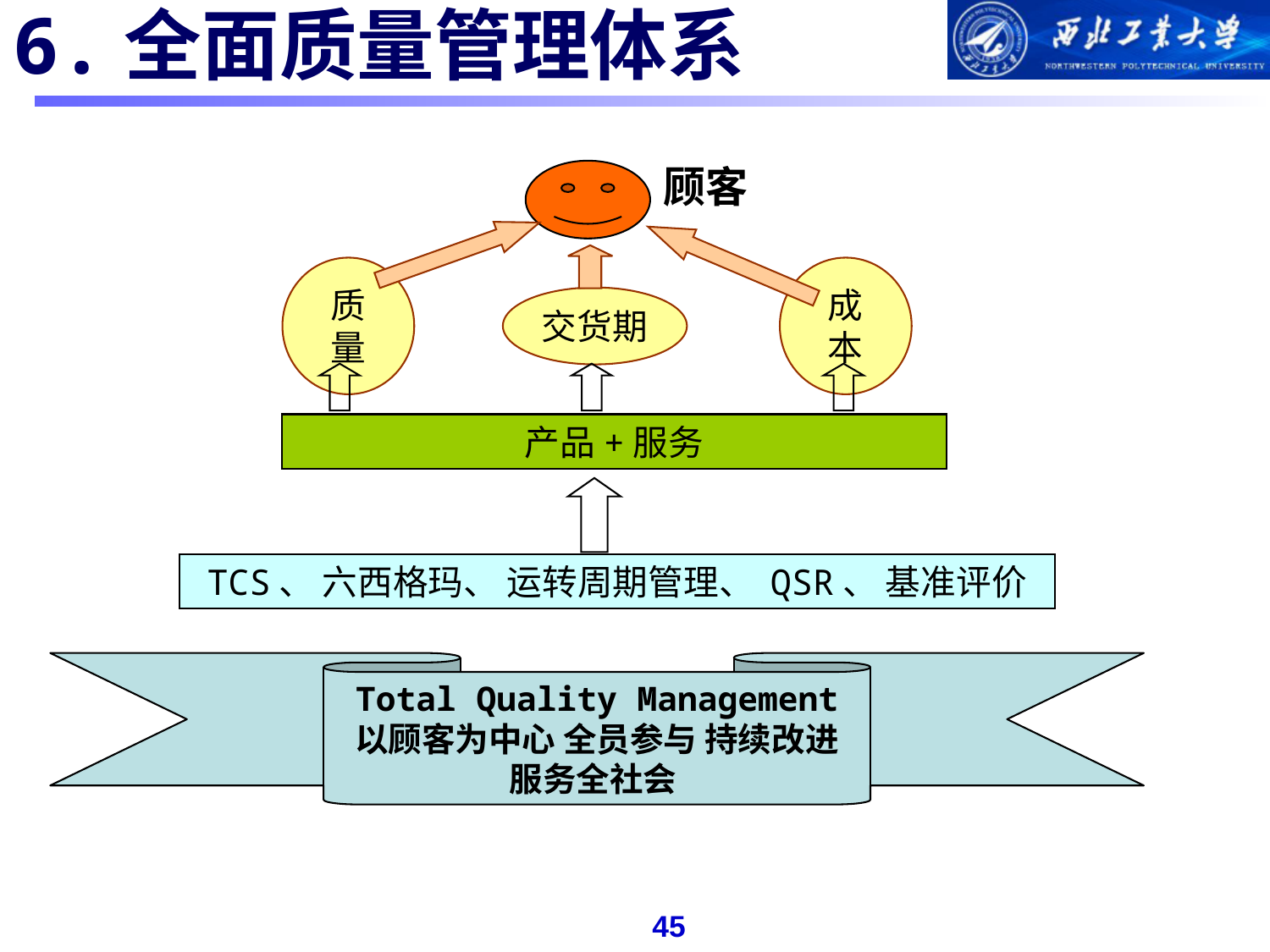

#
6.全面质量管理体系

顾客

质量
成本
交货期

产品+服务

TCS、 六西格玛、 运转周期管理、 QSR、 基准评价
Total Quality Management
以顾客为中心 全员参与 持续改进 服务全社会